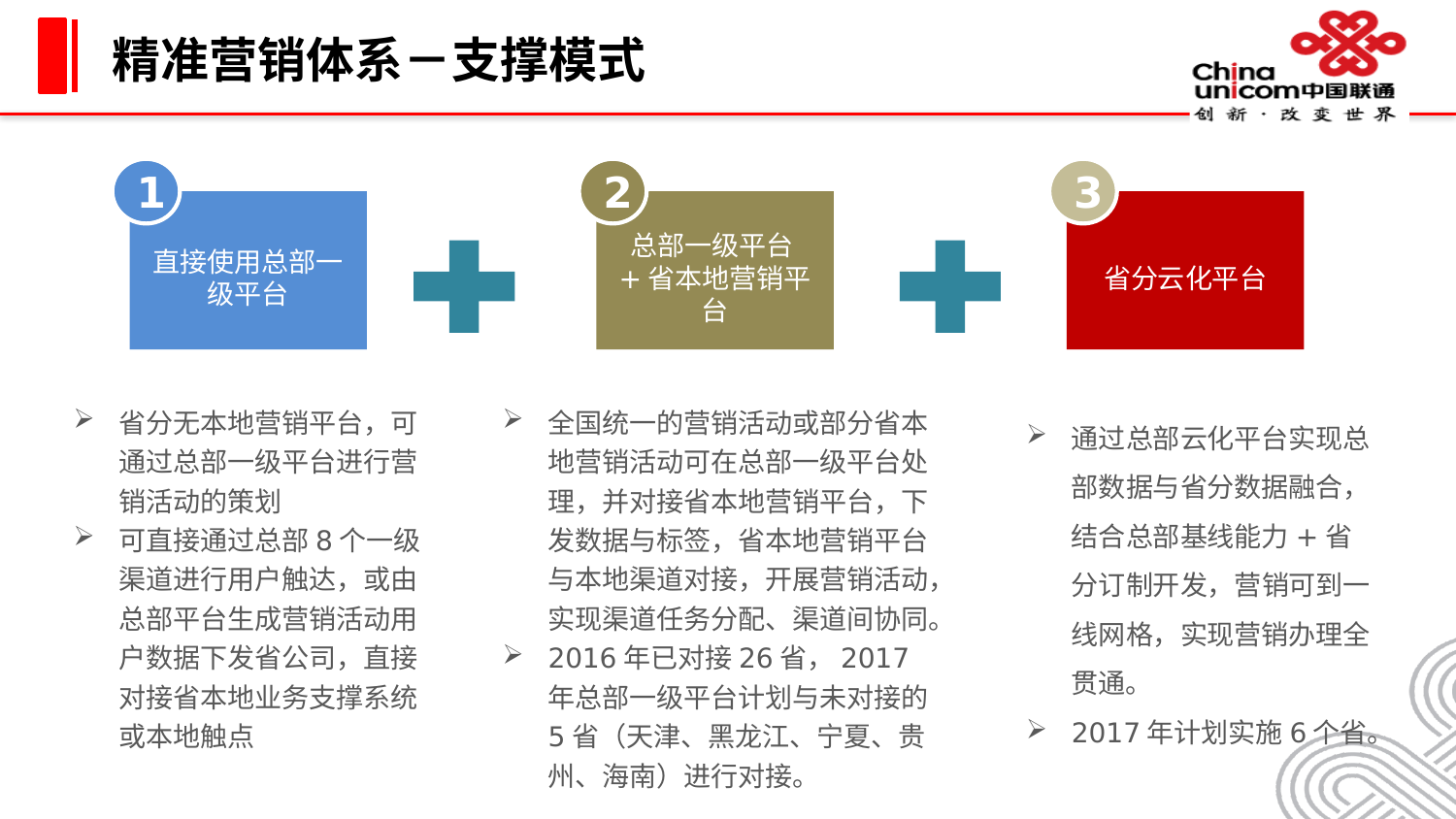

# 精准营销体系－支撑模式
1
直接使用总部一级平台
2
总部一级平台+省本地营销平台
3
省分云化平台

全国统一的营销活动或部分省本地营销活动可在总部一级平台处理，并对接省本地营销平台，下发数据与标签，省本地营销平台与本地渠道对接，开展营销活动，实现渠道任务分配、渠道间协同。
2016年已对接26省，2017年总部一级平台计划与未对接的5省（天津、黑龙江、宁夏、贵州、海南）进行对接。
省分无本地营销平台，可通过总部一级平台进行营销活动的策划
可直接通过总部8个一级渠道进行用户触达，或由总部平台生成营销活动用户数据下发省公司，直接对接省本地业务支撑系统或本地触点
通过总部云化平台实现总部数据与省分数据融合，结合总部基线能力+省分订制开发，营销可到一线网格，实现营销办理全贯通。
2017年计划实施6个省。